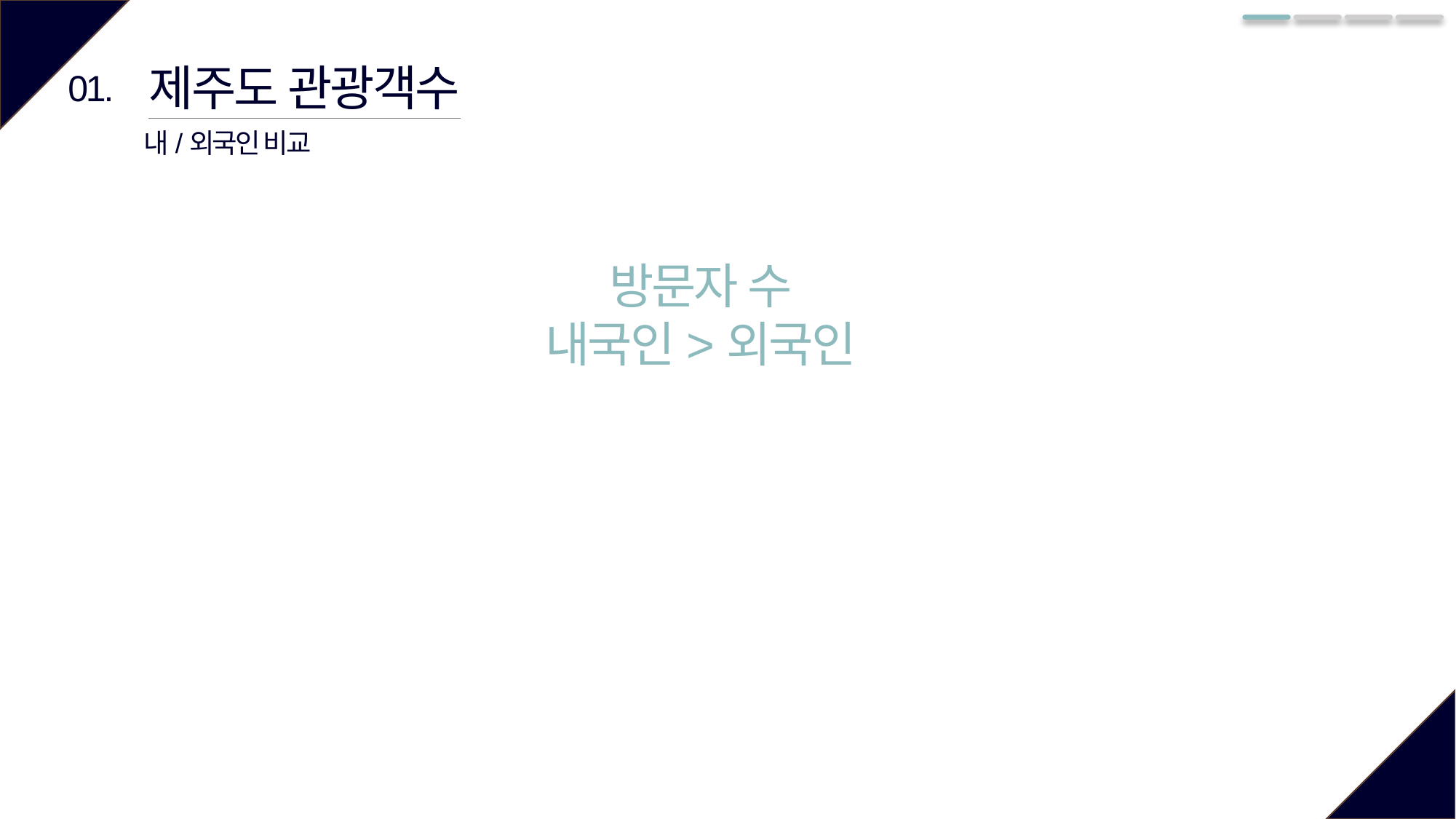

제주도 관광객수
01.
내/외국인 비교
방문자 수
내국인>외국인